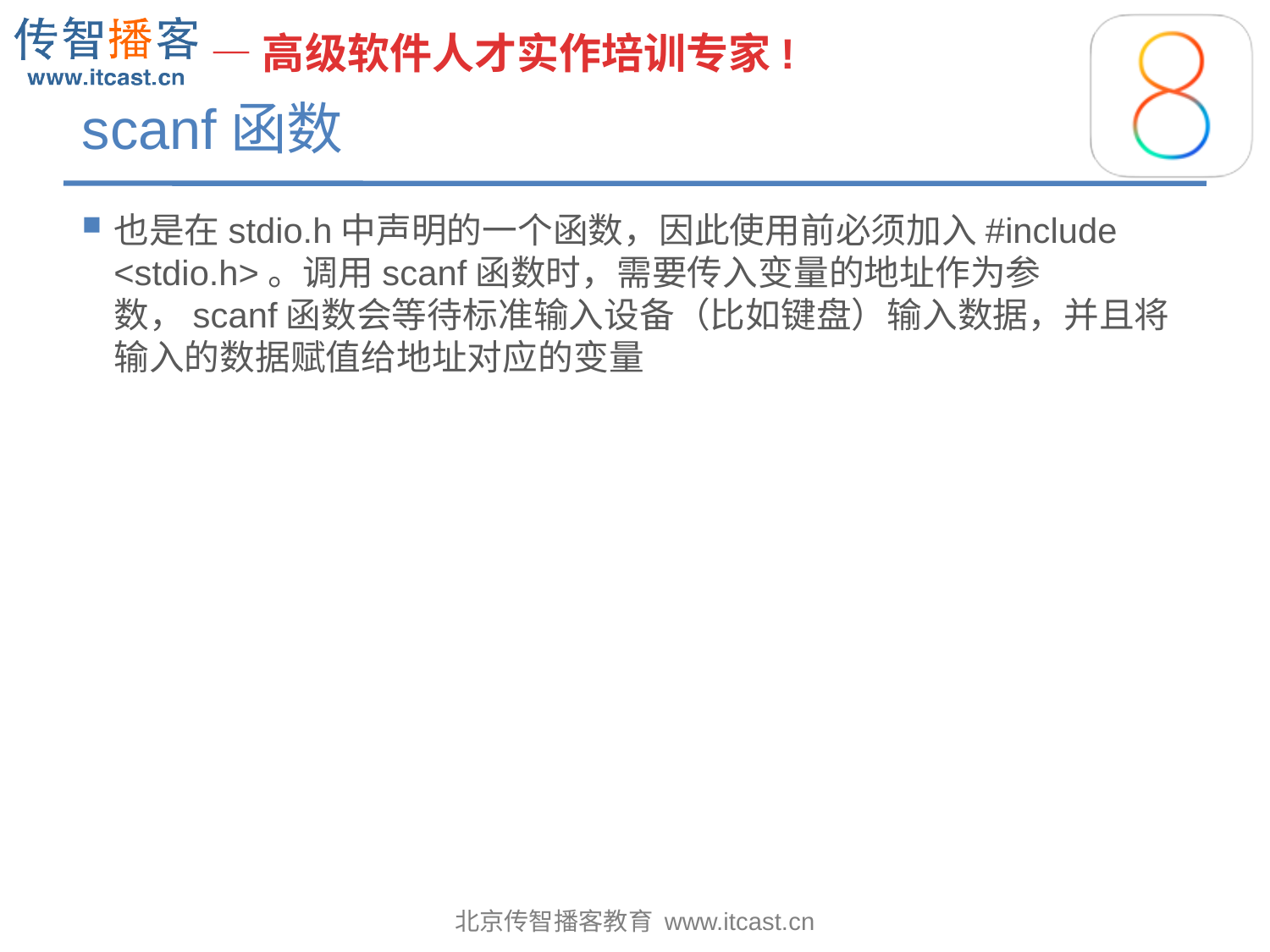

# scanf函数
也是在stdio.h中声明的一个函数，因此使用前必须加入#include <stdio.h>。调用scanf函数时，需要传入变量的地址作为参数，scanf函数会等待标准输入设备（比如键盘）输入数据，并且将输入的数据赋值给地址对应的变量